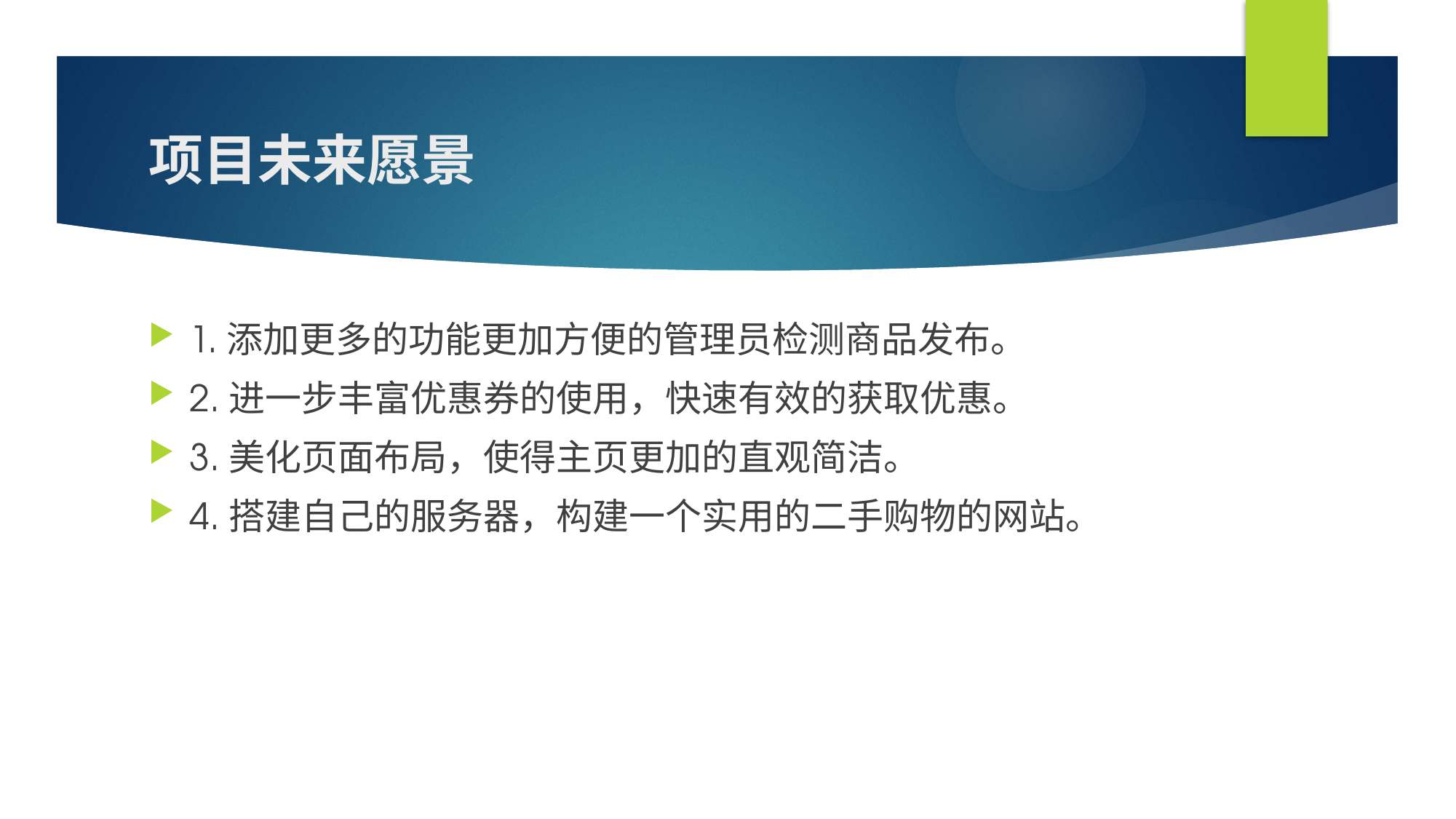

# 项目未来愿景
1.添加更多的功能更加方便的管理员检测商品发布。
2.进一步丰富优惠券的使用，快速有效的获取优惠。
3.美化页面布局，使得主页更加的直观简洁。
4.搭建自己的服务器，构建一个实用的二手购物的网站。